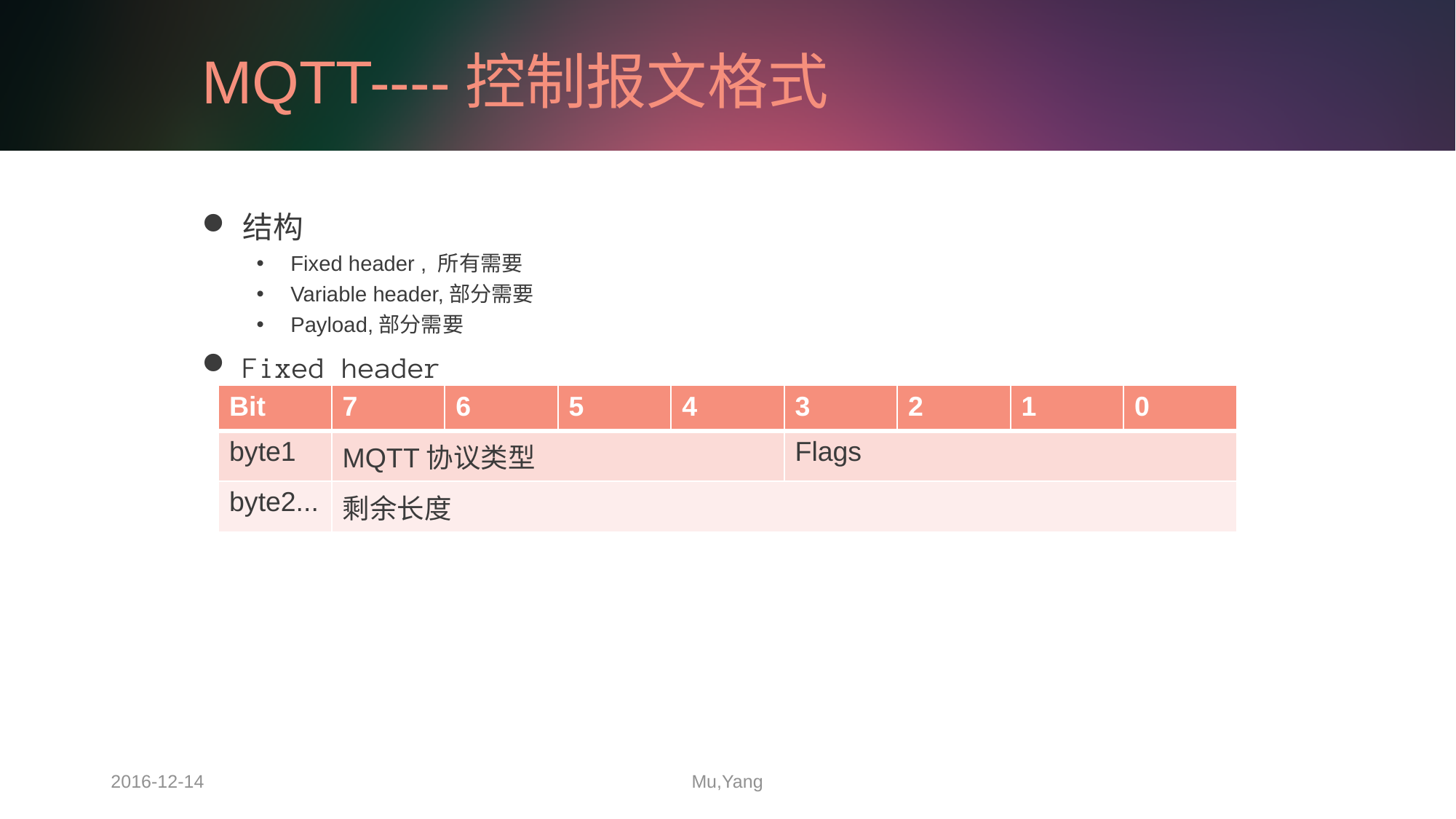

# MQTT----控制报文格式
结构
Fixed header , 所有需要
Variable header,部分需要
Payload,部分需要
Fixed header

| Bit | 7 | 6 | 5 | 4 | 3 | 2 | 1 | 0 |
| --- | --- | --- | --- | --- | --- | --- | --- | --- |
| byte1 | MQTT协议类型 |  |  |  | Flags |  |  |  |
| byte2... | 剩余长度 |  |  |  |  |  |  |  |
2016-12-14
Mu,Yang
9